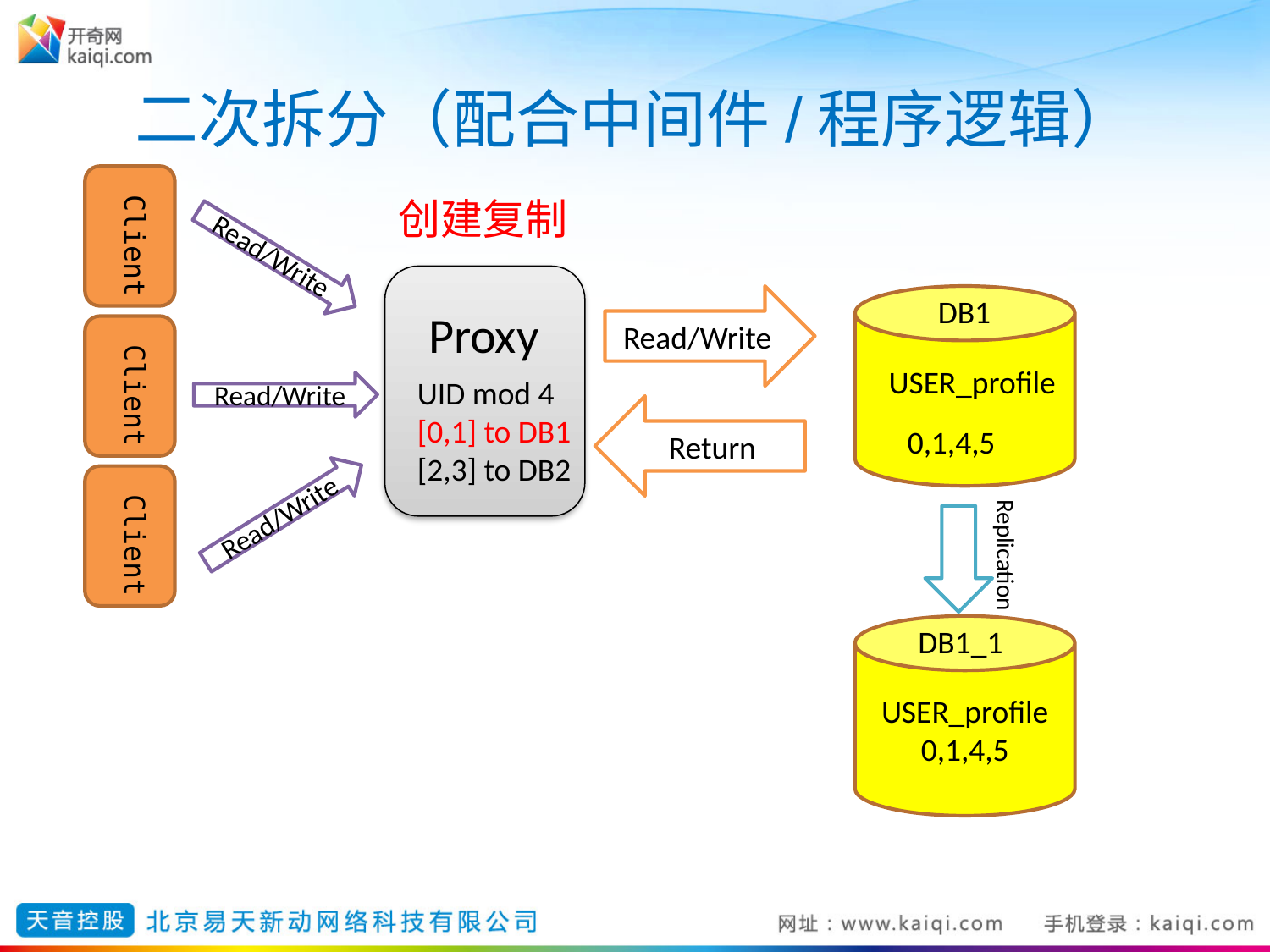

# 二次拆分（配合中间件/程序逻辑）

Client
创建复制
Read/Write
Read/Write
Read/Write

Proxy
UID mod 4
[0,1] to DB1
[2,3] to DB2
Read/Write

DB1

Client
USER_profile
Return
0,1,4,5

Client

Replication
USER_profile
0,1,4,5
DB1_1